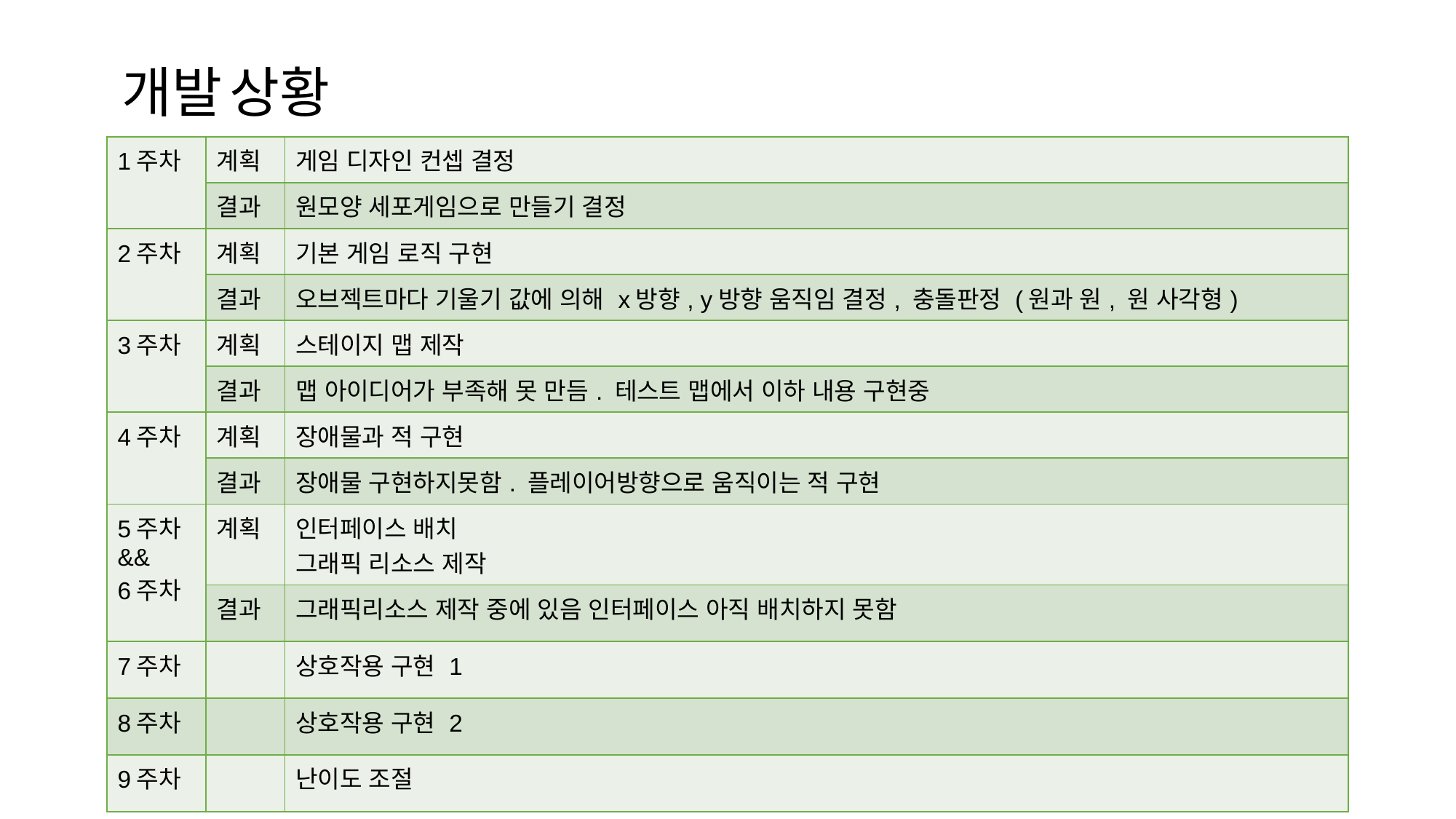

개발 상황
| 1주차 | 계획 | 게임 디자인 컨셉 결정 |
| --- | --- | --- |
|  | 결과 | 원모양 세포게임으로 만들기 결정 |
| 2주차 | 계획 | 기본 게임 로직 구현 |
|  | 결과 | 오브젝트마다 기울기 값에 의해 x방향, y방향 움직임 결정, 충돌판정 (원과 원, 원 사각형) |
| 3주차 | 계획 | 스테이지 맵 제작 |
|  | 결과 | 맵 아이디어가 부족해 못 만듬. 테스트 맵에서 이하 내용 구현중 |
| 4주차 | 계획 | 장애물과 적 구현 |
|  | 결과 | 장애물 구현하지못함. 플레이어방향으로 움직이는 적 구현 |
| 5주차 && 6주차 | 계획 | 인터페이스 배치 그래픽 리소스 제작 |
|  | 결과 | 그래픽리소스 제작 중에 있음 인터페이스 아직 배치하지 못함 |
| 7주차 |  | 상호작용 구현 1 |
| 8주차 |  | 상호작용 구현 2 |
| 9주차 |  | 난이도 조절 |